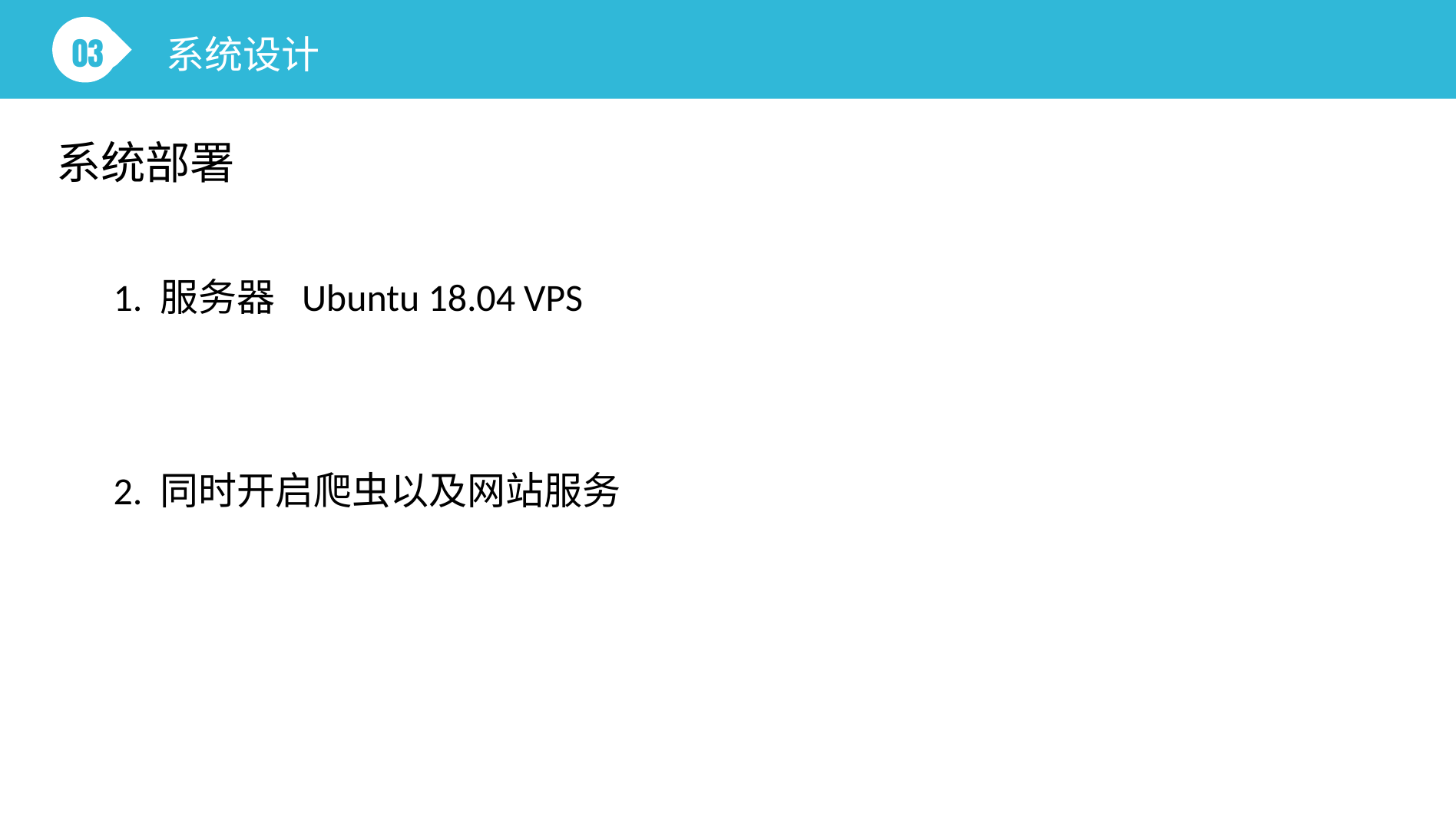

系统设计
03
系统部署
1. 服务器  Ubuntu 18.04 VPS

2. 同时开启爬虫以及网站服务